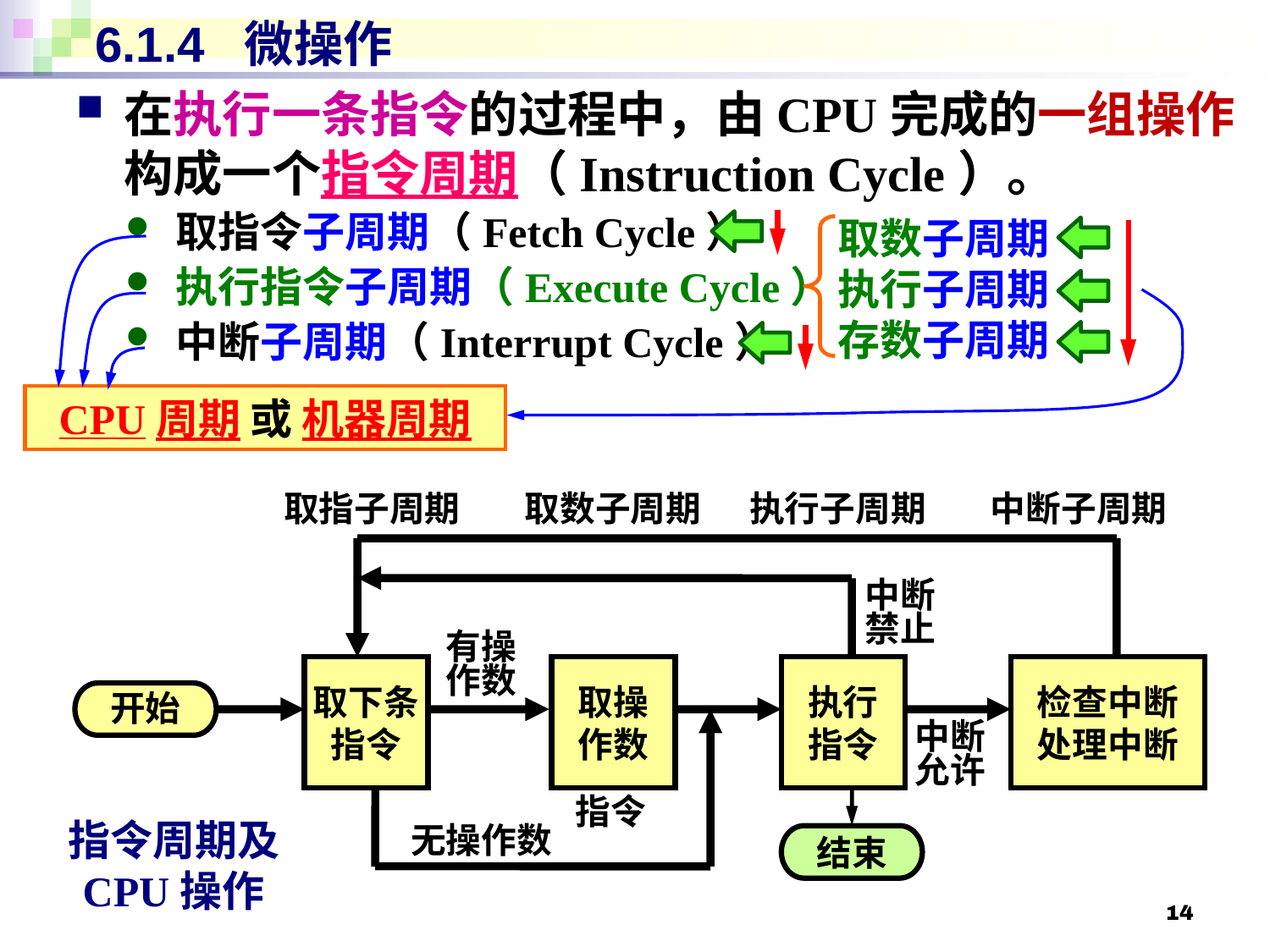

# 6.1.4  微操作
在执行一条指令的过程中，由CPU完成的一组操作构成一个指令周期（Instruction Cycle）。
取指令子周期（Fetch Cycle）
执行指令子周期（Execute Cycle）
中断子周期（Interrupt Cycle）
取数子周期
执行子周期
存数子周期

CPU周期 或 机器周期
取指子周期        取数子周期      执行子周期        中断子周期

中断
禁止

有操
作数
取下条
指令
取操作数
执行
指令
检查中断
处理中断

开始

中断
允许

无操作数

结束

指令
指令周期及
CPU操作
14